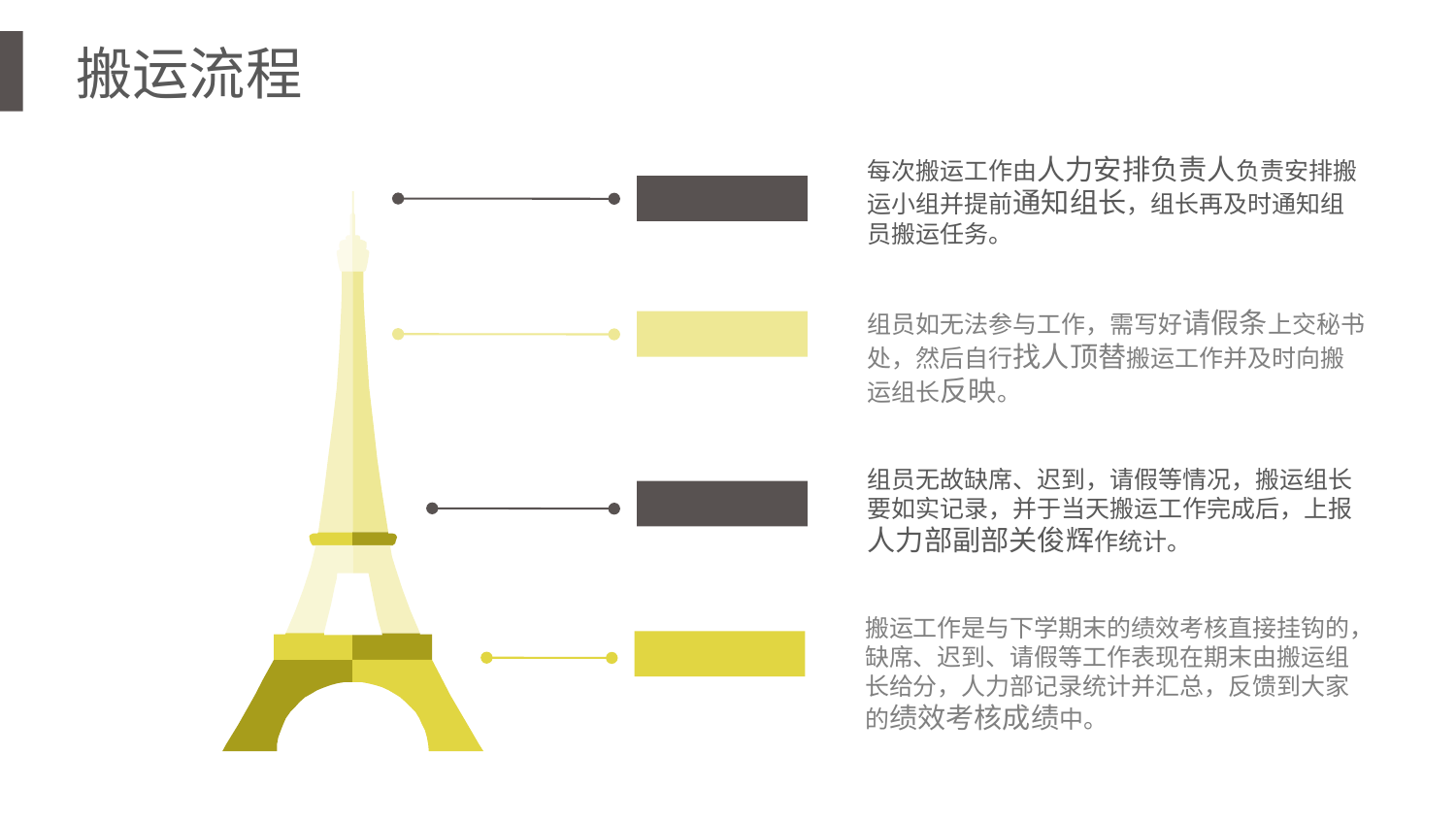

搬运流程

每次搬运工作由人力安排负责人负责安排搬运小组并提前通知组长，组长再及时通知组员搬运任务。

组员如无法参与工作，需写好请假条上交秘书处，然后自行找人顶替搬运工作并及时向搬运组长反映。

组员无故缺席、迟到，请假等情况，搬运组长要如实记录，并于当天搬运工作完成后，上报人力部副部关俊辉作统计。

搬运工作是与下学期末的绩效考核直接挂钩的，缺席、迟到、请假等工作表现在期末由搬运组长给分，人力部记录统计并汇总，反馈到大家的绩效考核成绩中。